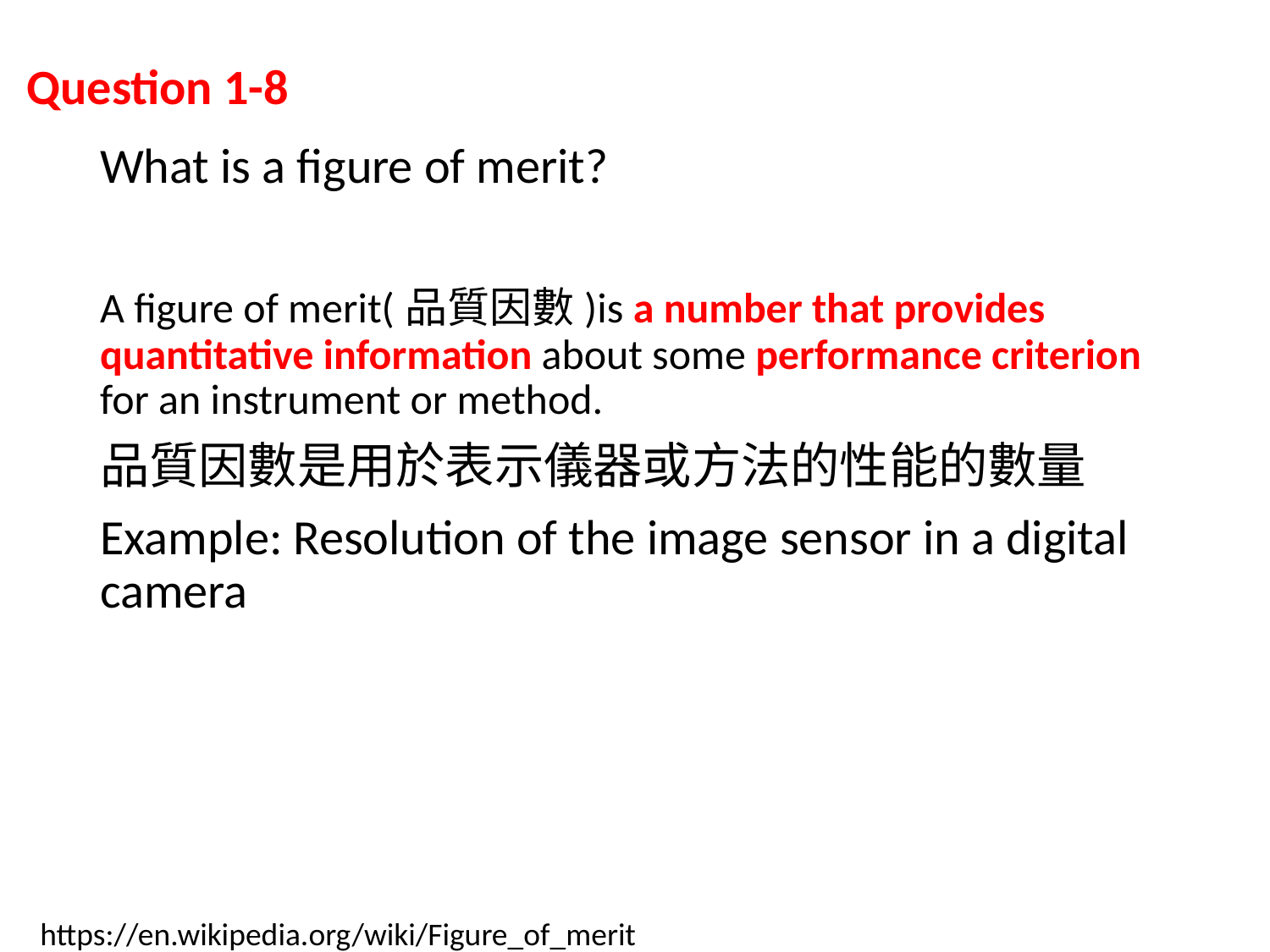

# Question 1-8
What is a figure of merit?

A figure of merit(品質因數)is a number that provides quantitative information about some performance criterion for an instrument or method.
品質因數是用於表示儀器或方法的性能的數量
Example: Resolution of the image sensor in a digital camera
https://en.wikipedia.org/wiki/Figure_of_merit
9